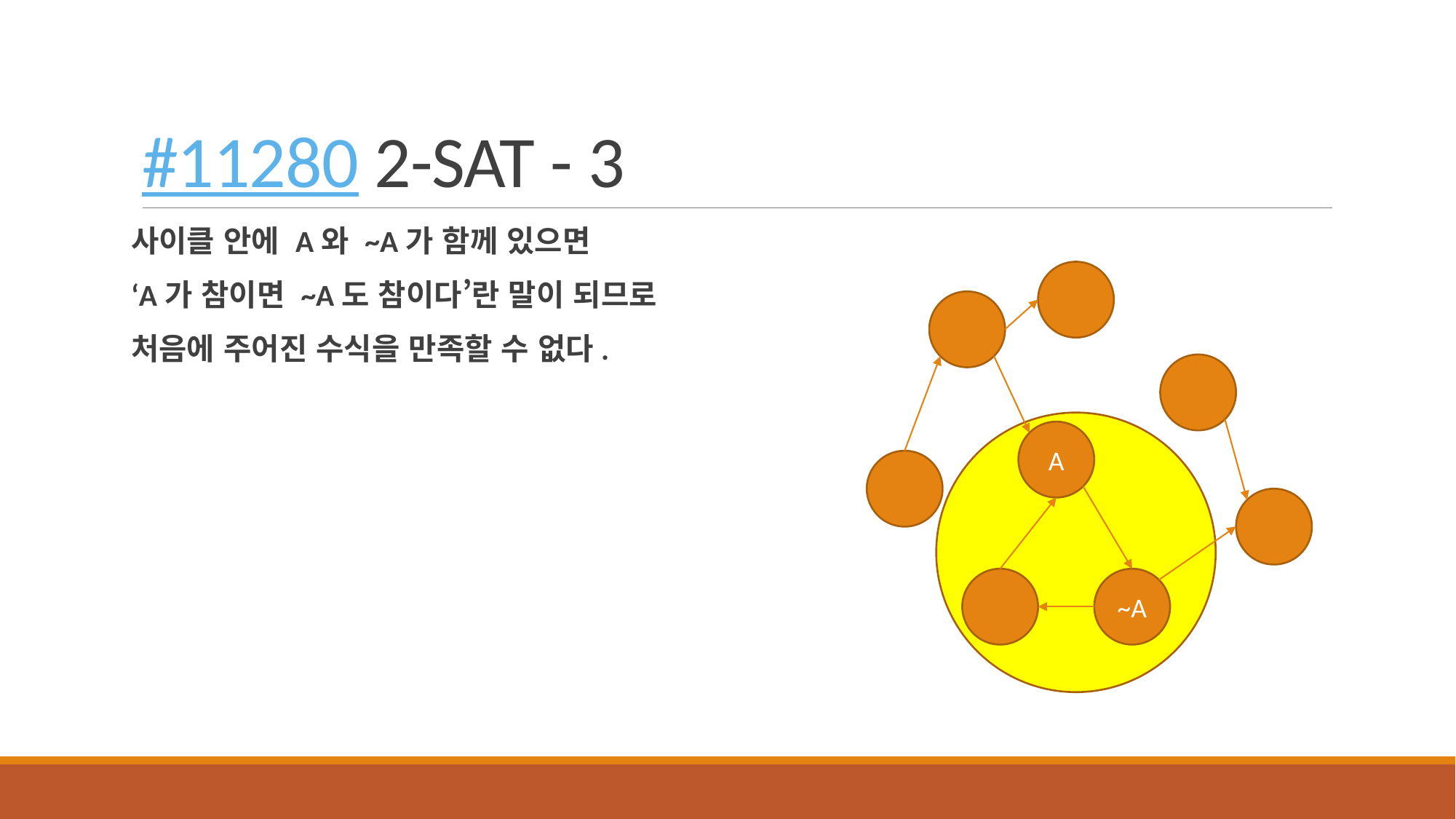

# #11280 2-SAT - 3
사이클 안에 A와 ~A가 함께 있으면
‘A가 참이면 ~A도 참이다’란 말이 되므로
처음에 주어진 수식을 만족할 수 없다.

A

~A